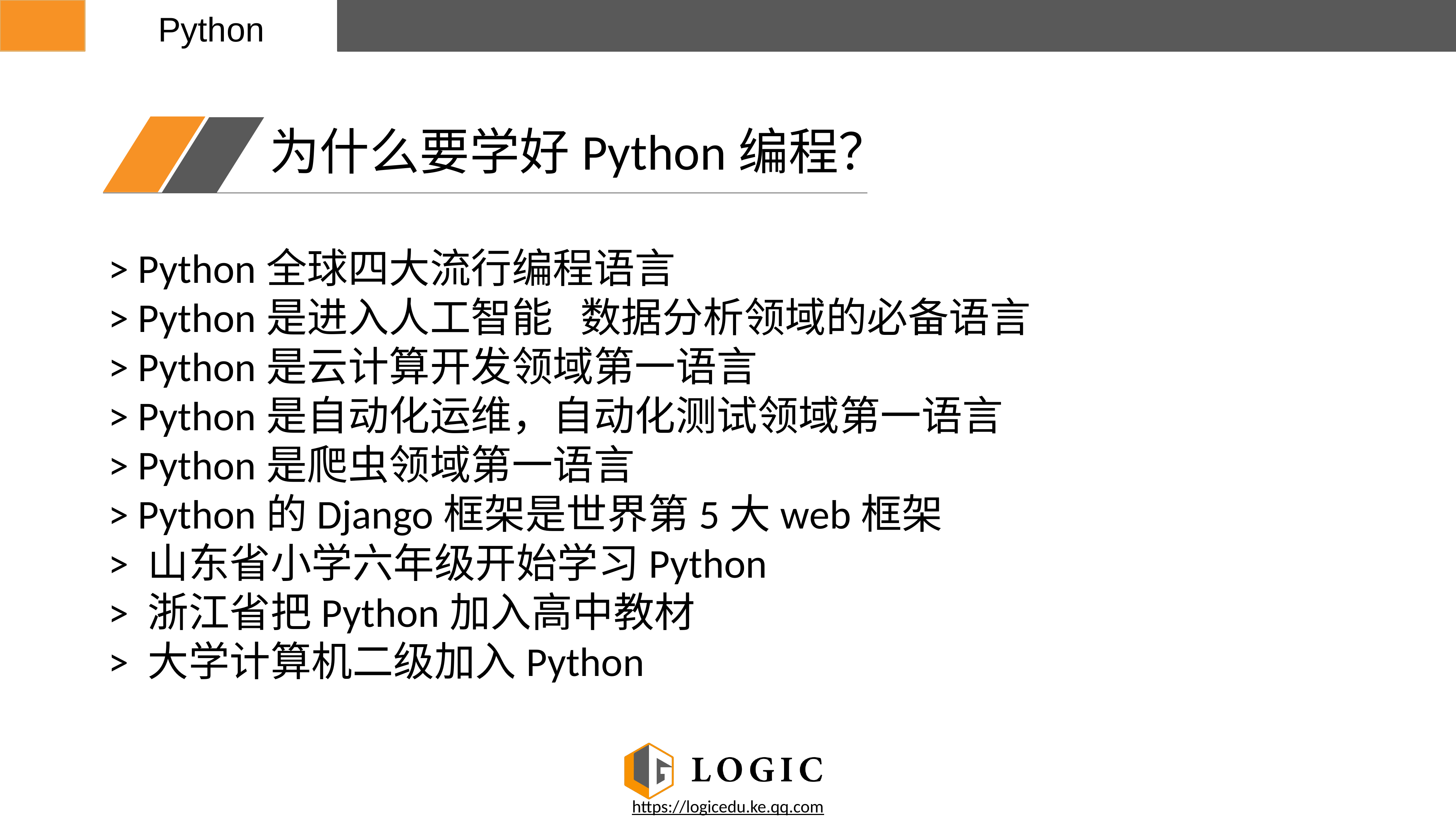

Python

为什么要学好Python编程？

> Python全球四大流行编程语言
> Python是进入人工智能   数据分析领域的必备语言
> Python是云计算开发领域第一语言
> Python是自动化运维，自动化测试领域第一语言
> Python是爬虫领域第一语言
> Python的Django框架是世界第5大web框架
> 山东省小学六年级开始学习Python
> 浙江省把Python加入高中教材
> 大学计算机二级加入Python